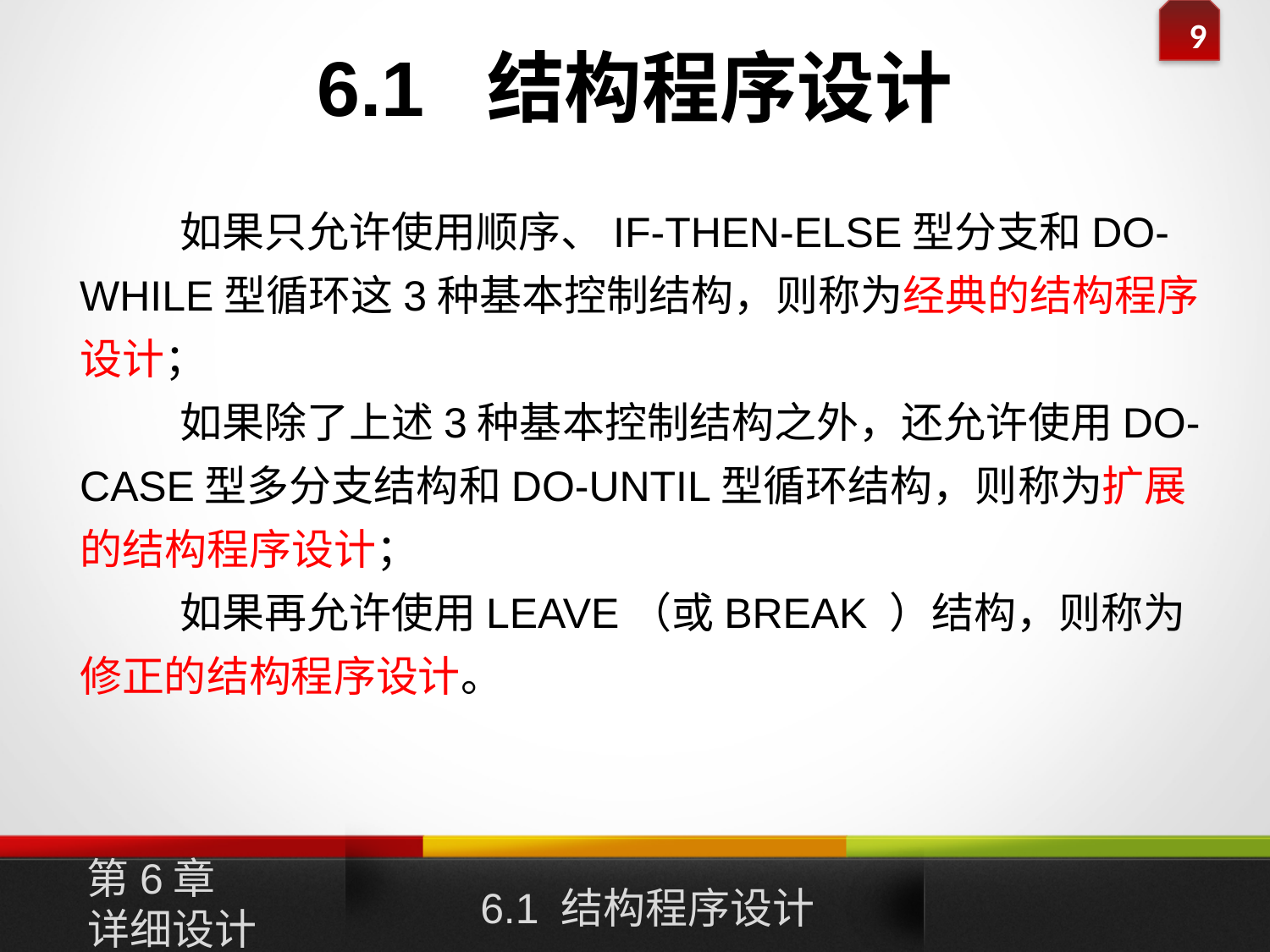

# 6.1  结构程序设计
如果只允许使用顺序、IF-THEN-ELSE型分支和DO-WHILE型循环这3种基本控制结构，则称为经典的结构程序设计；
如果除了上述3种基本控制结构之外，还允许使用DO-CASE型多分支结构和DO-UNTIL型循环结构，则称为扩展的结构程序设计；
如果再允许使用LEAVE（或BREAK ）结构，则称为修正的结构程序设计。
第6章
详细设计
6.1 结构程序设计